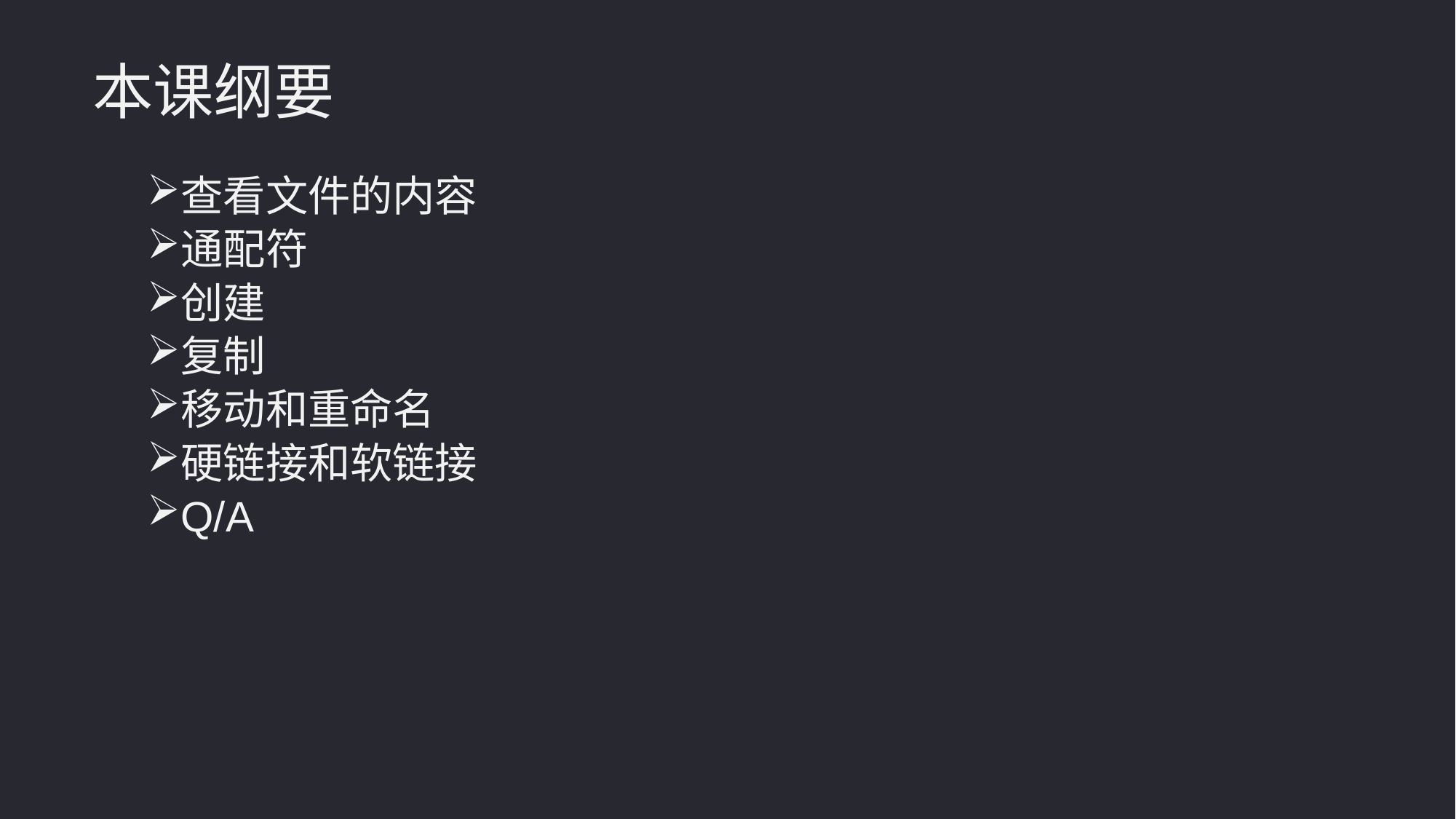

本课纲要
查看文件的内容
通配符
创建
复制
移动和重命名
硬链接和软链接
Q/A